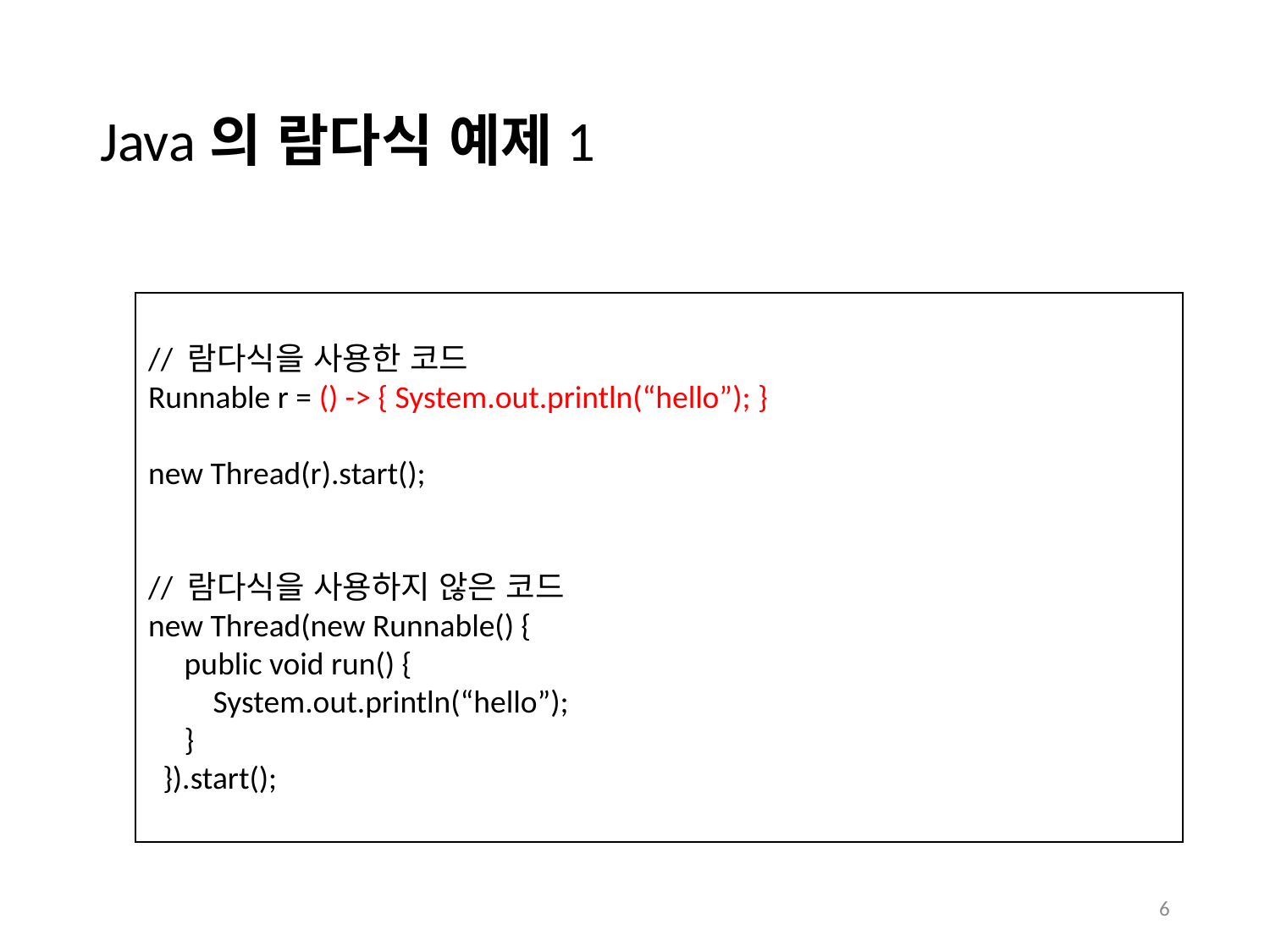

# Java의 람다식 예제1
// 람다식을 사용한 코드
Runnable r = () -> { System.out.println(“hello”); }

new Thread(r).start();

// 람다식을 사용하지 않은 코드
new Thread(new Runnable() {
     public void run() {
         System.out.println(“hello”);
     }
  }).start();
6